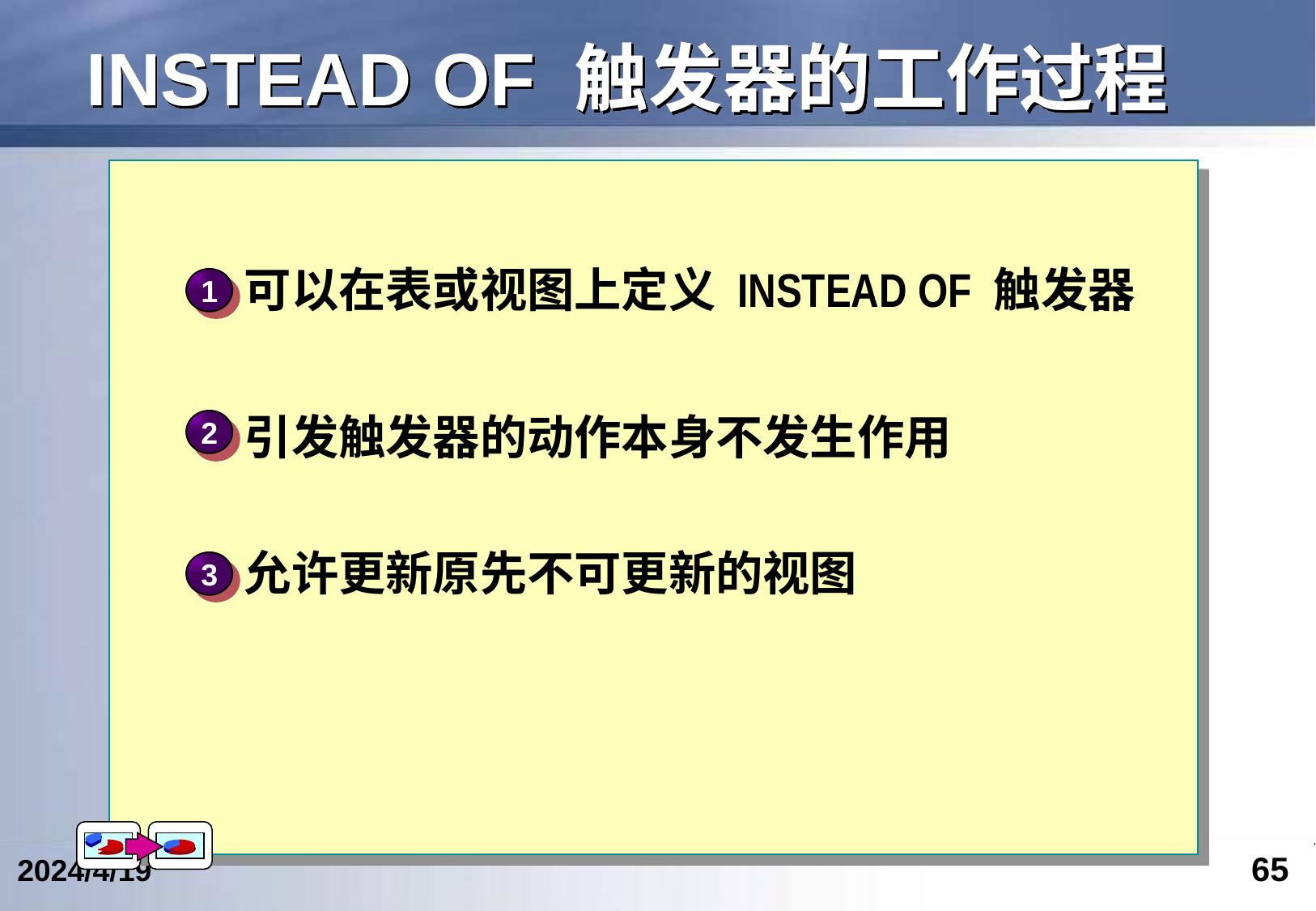

# INSTEAD OF 触发器的工作过程

可以在表或视图上定义 INSTEAD OF 触发器

引发触发器的动作本身不发生作用

允许更新原先不可更新的视图
1
2
3
65
2024/4/19